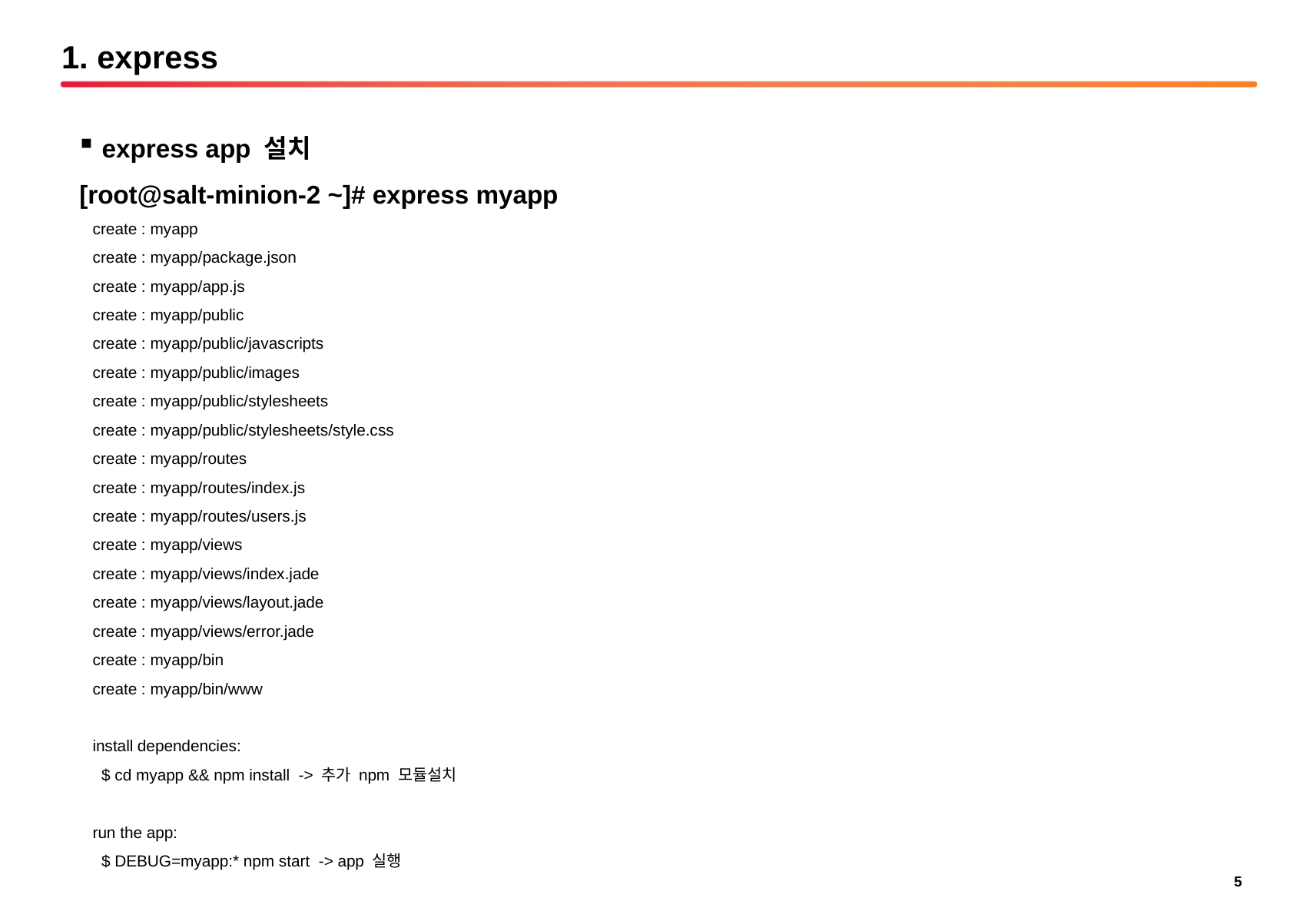

# 1. express
express app 설치
[root@salt-minion-2 ~]# express myapp
   create : myapp
   create : myapp/package.json
   create : myapp/app.js
   create : myapp/public
   create : myapp/public/javascripts
   create : myapp/public/images
   create : myapp/public/stylesheets
   create : myapp/public/stylesheets/style.css
   create : myapp/routes
   create : myapp/routes/index.js
   create : myapp/routes/users.js
   create : myapp/views
   create : myapp/views/index.jade
   create : myapp/views/layout.jade
   create : myapp/views/error.jade
   create : myapp/bin
   create : myapp/bin/www

   install dependencies:
     $ cd myapp && npm install  -> 추가 npm 모듈설치

   run the app:
     $ DEBUG=myapp:* npm start  -> app 실행